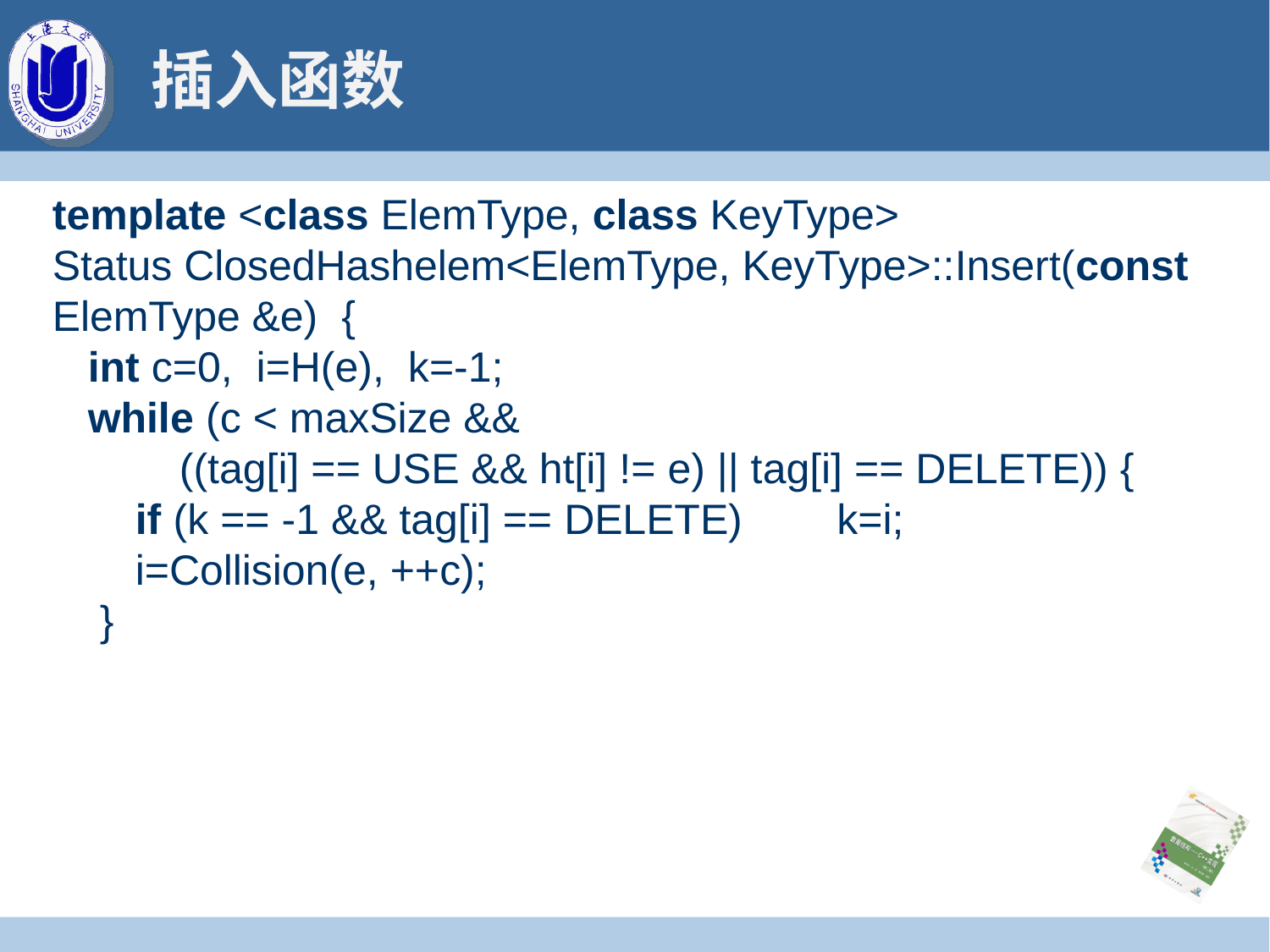

# 插入函数
template <class ElemType, class KeyType>
Status ClosedHashelem<ElemType, KeyType>::Insert(const ElemType &e)  {
   int c=0,  i=H(e),  k=-1;
   while (c < maxSize &&
	((tag[i] == USE && ht[i] != e) || tag[i] == DELETE)) {
       if (k == -1 && tag[i] == DELETE)        k=i;
       i=Collision(e, ++c);
    }